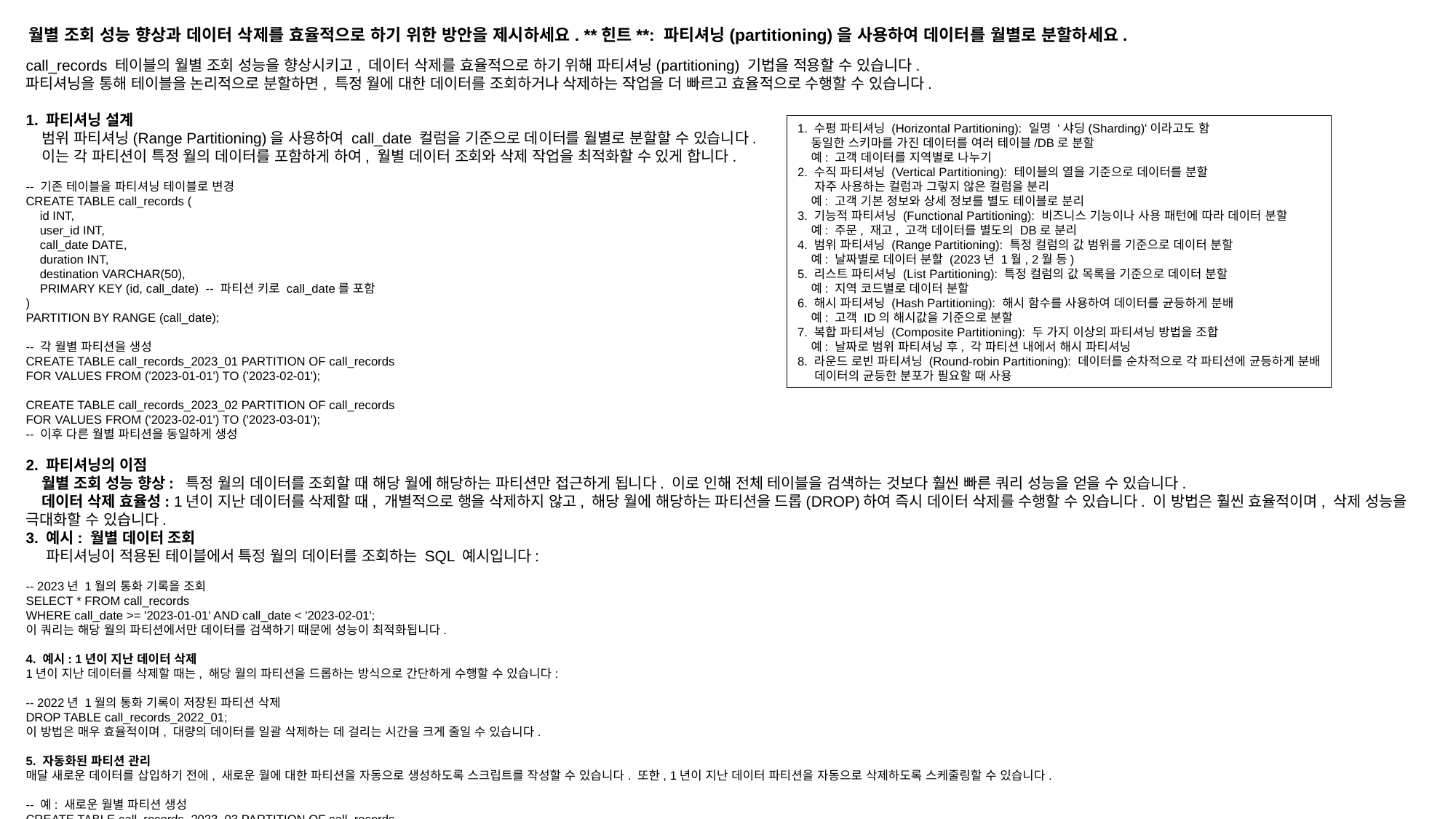

월별 조회 성능 향상과 데이터 삭제를 효율적으로 하기 위한 방안을 제시하세요. **힌트**: 파티셔닝(partitioning)을 사용하여 데이터를 월별로 분할하세요.
call_records 테이블의 월별 조회 성능을 향상시키고, 데이터 삭제를 효율적으로 하기 위해 파티셔닝(partitioning) 기법을 적용할 수 있습니다.
파티셔닝을 통해 테이블을 논리적으로 분할하면, 특정 월에 대한 데이터를 조회하거나 삭제하는 작업을 더 빠르고 효율적으로 수행할 수 있습니다.

1. 파티셔닝 설계
   범위 파티셔닝(Range Partitioning)을 사용하여 call_date 컬럼을 기준으로 데이터를 월별로 분할할 수 있습니다.
   이는 각 파티션이 특정 월의 데이터를 포함하게 하여, 월별 데이터 조회와 삭제 작업을 최적화할 수 있게 합니다.

-- 기존 테이블을 파티셔닝 테이블로 변경
CREATE TABLE call_records (
    id INT,
    user_id INT,
    call_date DATE,
    duration INT,
    destination VARCHAR(50),
    PRIMARY KEY (id, call_date)  -- 파티션 키로 call_date를 포함
)
PARTITION BY RANGE (call_date);

-- 각 월별 파티션을 생성
CREATE TABLE call_records_2023_01 PARTITION OF call_records
FOR VALUES FROM ('2023-01-01') TO ('2023-02-01');

CREATE TABLE call_records_2023_02 PARTITION OF call_records
FOR VALUES FROM ('2023-02-01') TO ('2023-03-01');
-- 이후 다른 월별 파티션을 동일하게 생성

2. 파티셔닝의 이점
   월별 조회 성능 향상:  특정 월의 데이터를 조회할 때 해당 월에 해당하는 파티션만 접근하게 됩니다. 이로 인해 전체 테이블을 검색하는 것보다 훨씬 빠른 쿼리 성능을 얻을 수 있습니다.
   데이터 삭제 효율성: 1년이 지난 데이터를 삭제할 때, 개별적으로 행을 삭제하지 않고, 해당 월에 해당하는 파티션을 드롭(DROP)하여 즉시 데이터 삭제를 수행할 수 있습니다. 이 방법은 훨씬 효율적이며, 삭제 성능을 극대화할 수 있습니다.
3. 예시: 월별 데이터 조회
    파티셔닝이 적용된 테이블에서 특정 월의 데이터를 조회하는 SQL 예시입니다:

-- 2023년 1월의 통화 기록을 조회
SELECT * FROM call_records
WHERE call_date >= '2023-01-01' AND call_date < '2023-02-01';
이 쿼리는 해당 월의 파티션에서만 데이터를 검색하기 때문에 성능이 최적화됩니다.

4. 예시: 1년이 지난 데이터 삭제
1년이 지난 데이터를 삭제할 때는, 해당 월의 파티션을 드롭하는 방식으로 간단하게 수행할 수 있습니다:

-- 2022년 1월의 통화 기록이 저장된 파티션 삭제
DROP TABLE call_records_2022_01;
이 방법은 매우 효율적이며, 대량의 데이터를 일괄 삭제하는 데 걸리는 시간을 크게 줄일 수 있습니다.

5. 자동화된 파티션 관리
매달 새로운 데이터를 삽입하기 전에, 새로운 월에 대한 파티션을 자동으로 생성하도록 스크립트를 작성할 수 있습니다. 또한, 1년이 지난 데이터 파티션을 자동으로 삭제하도록 스케줄링할 수 있습니다.

-- 예: 새로운 월별 파티션 생성
CREATE TABLE call_records_2023_03 PARTITION OF call_records
FOR VALUES FROM ('2023-03-01') TO ('2023-04-01');
이와 같은 자동화 스크립트를 CRON 작업이나 데이터베이스 스케줄러를 통해 주기적으로 실행하여 파티션 관리의 부담을 줄일 수 있습니다.
1. 수평 파티셔닝 (Horizontal Partitioning): 일명 '샤딩(Sharding)'이라고도 함
   동일한 스키마를 가진 데이터를 여러 테이블/DB로 분할
   예: 고객 데이터를 지역별로 나누기
2. 수직 파티셔닝 (Vertical Partitioning): 테이블의 열을 기준으로 데이터를 분할
    자주 사용하는 컬럼과 그렇지 않은 컬럼을 분리
   예: 고객 기본 정보와 상세 정보를 별도 테이블로 분리
3. 기능적 파티셔닝 (Functional Partitioning): 비즈니스 기능이나 사용 패턴에 따라 데이터 분할
   예: 주문, 재고, 고객 데이터를 별도의 DB로 분리
4. 범위 파티셔닝 (Range Partitioning): 특정 컬럼의 값 범위를 기준으로 데이터 분할
   예: 날짜별로 데이터 분할 (2023년 1월, 2월 등)
5. 리스트 파티셔닝 (List Partitioning): 특정 컬럼의 값 목록을 기준으로 데이터 분할
   예: 지역 코드별로 데이터 분할
6. 해시 파티셔닝 (Hash Partitioning): 해시 함수를 사용하여 데이터를 균등하게 분배
   예: 고객 ID의 해시값을 기준으로 분할
7. 복합 파티셔닝 (Composite Partitioning): 두 가지 이상의 파티셔닝 방법을 조합
   예: 날짜로 범위 파티셔닝 후, 각 파티션 내에서 해시 파티셔닝
8. 라운드 로빈 파티셔닝 (Round-robin Partitioning): 데이터를 순차적으로 각 파티션에 균등하게 분배
    데이터의 균등한 분포가 필요할 때 사용